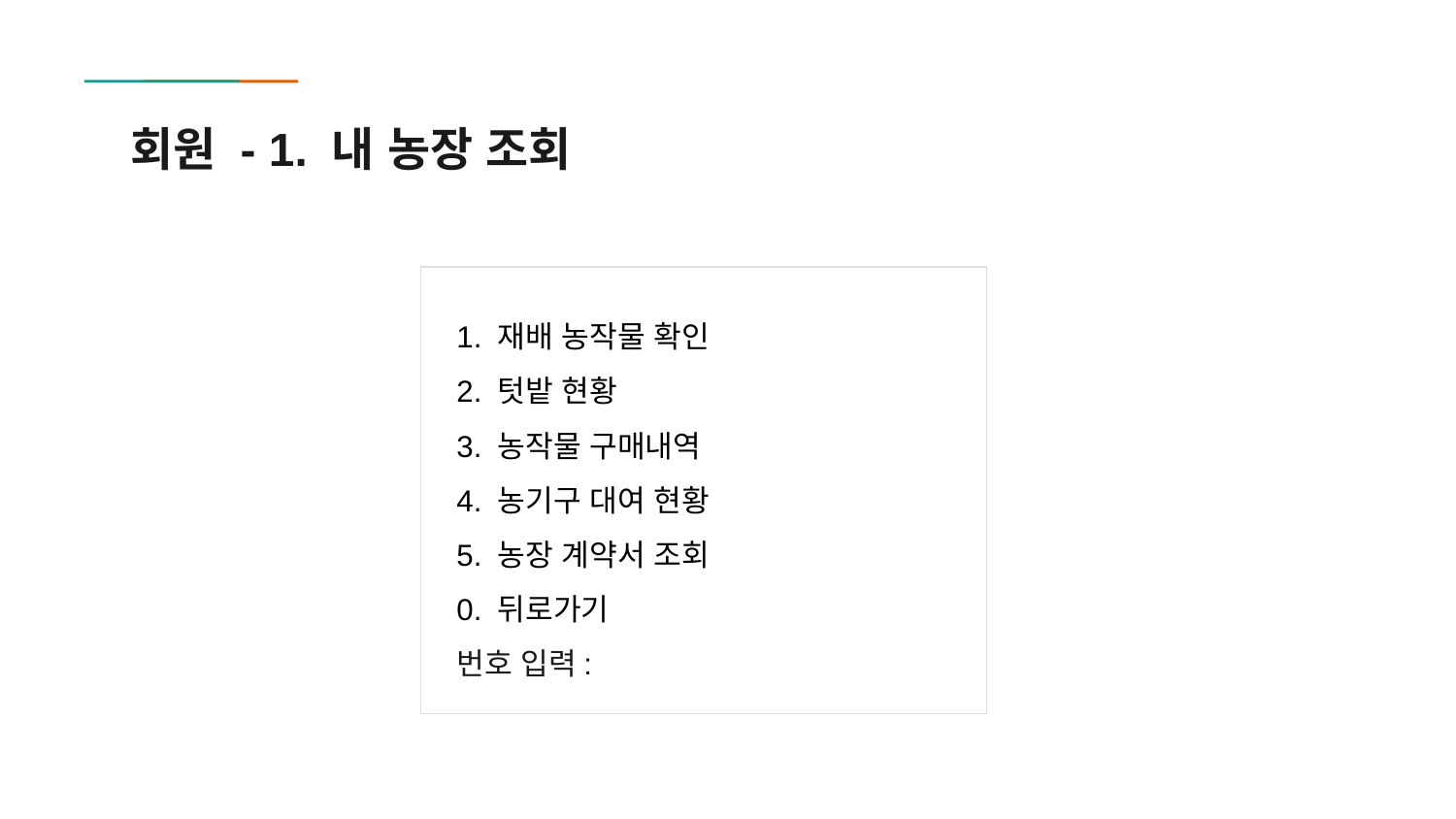

# 회원 - 1. 내 농장 조회
1. 재배 농작물 확인
2. 텃밭 현황
3. 농작물 구매내역
4. 농기구 대여 현황
5. 농장 계약서 조회
0. 뒤로가기
번호 입력: